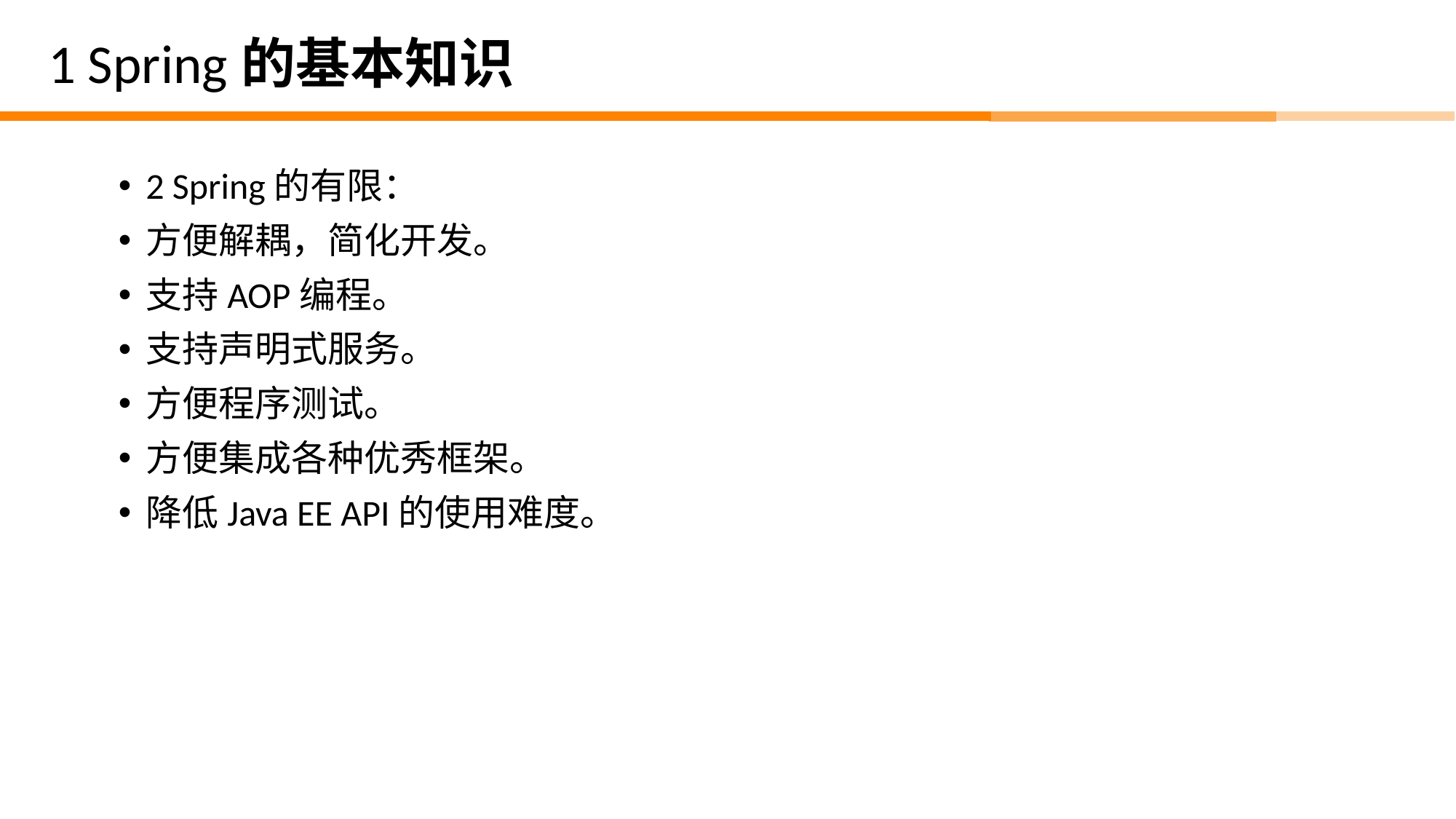

# 1 Spring的基本知识
2 Spring的有限：
方便解耦，简化开发。
支持AOP编程。
支持声明式服务。
方便程序测试。
方便集成各种优秀框架。
降低Java EE API的使用难度。